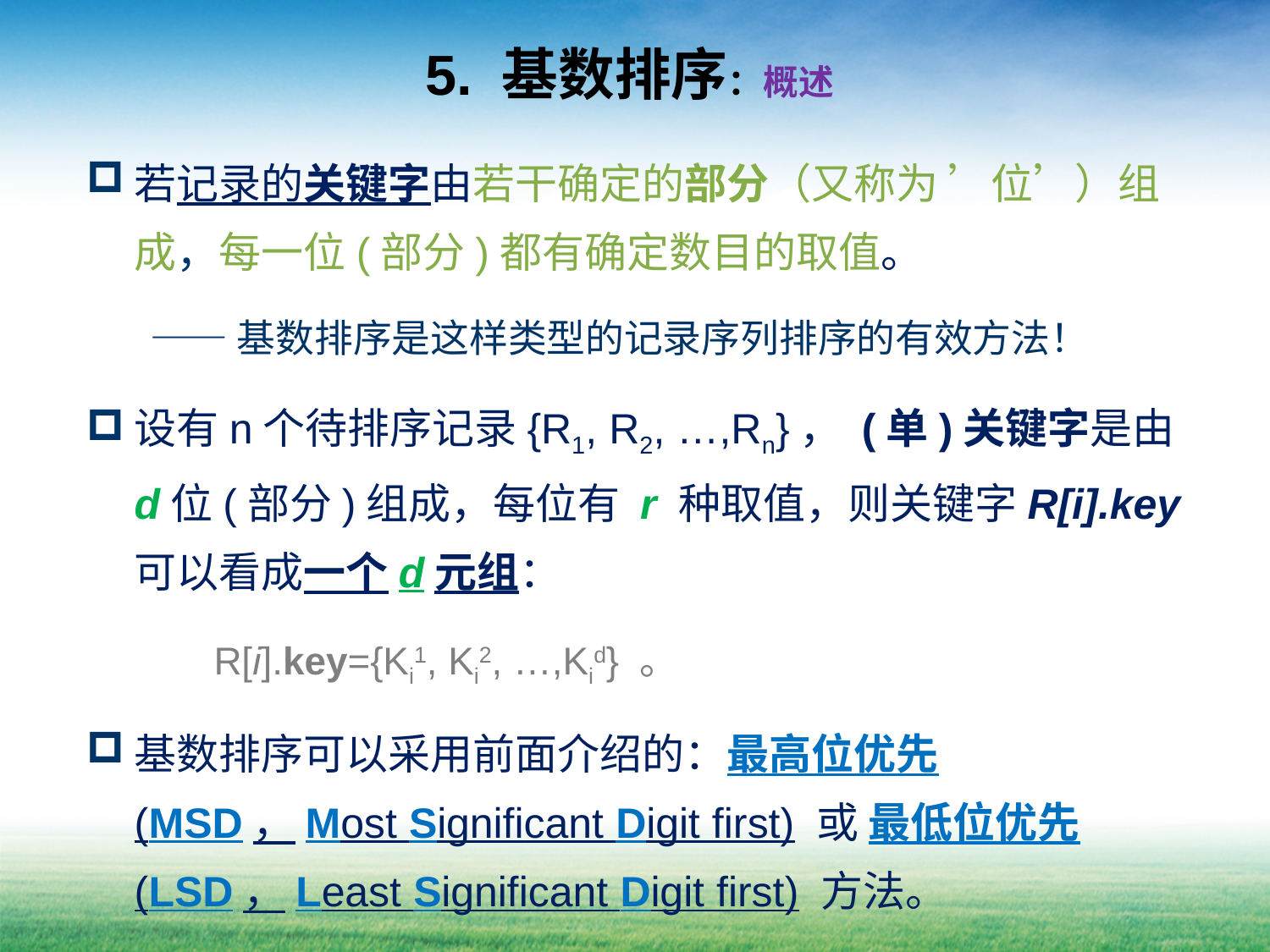

# 5. 基数排序：概述
若记录的关键字由若干确定的部分（又称为 ’位’）组成，每一位(部分)都有确定数目的取值。
——基数排序是这样类型的记录序列排序的有效方法！
设有n个待排序记录{R1, R2, …,Rn}， (单)关键字是由d位(部分)组成，每位有 r 种取值，则关键字R[i].key可以看成一个d元组：
R[i].key={Ki1, Ki2, …,Kid} 。
基数排序可以采用前面介绍的：最高位优先(MSD，Most Significant Digit first) 或 最低位优先(LSD，Least Significant Digit first) 方法。